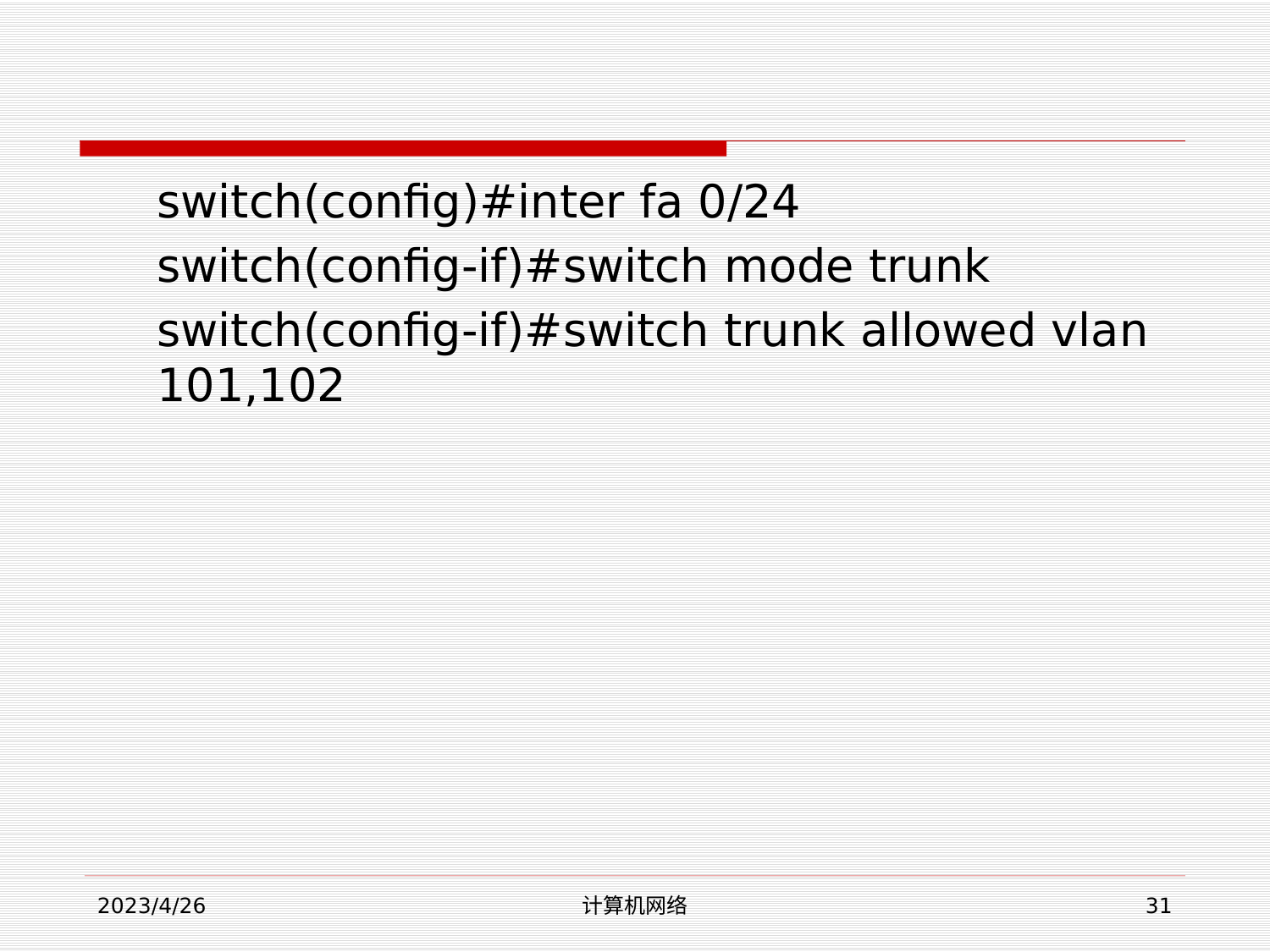

#
switch(config)#inter fa 0/24
switch(config-if)#switch mode trunk
switch(config-if)#switch trunk allowed vlan 101,102

2023/4/26
计算机网络
31